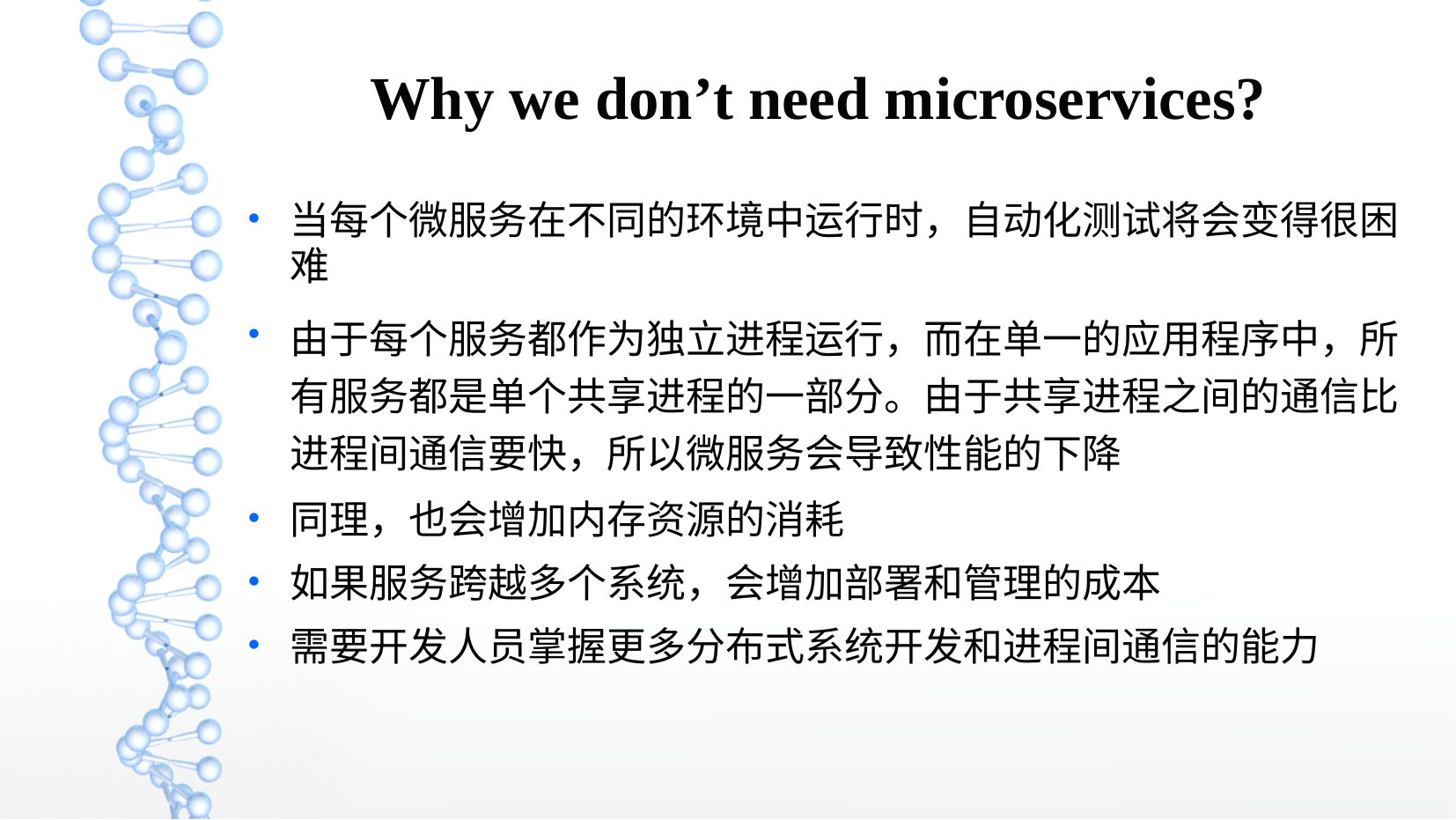

Why we don’t need microservices?
当每个微服务在不同的环境中运行时，自动化测试将会变得很困难
由于每个服务都作为独立进程运行，而在单一的应用程序中，所有服务都是单个共享进程的一部分。由于共享进程之间的通信比进程间通信要快，所以微服务会导致性能的下降
同理，也会增加内存资源的消耗
如果服务跨越多个系统，会增加部署和管理的成本
需要开发人员掌握更多分布式系统开发和进程间通信的能力